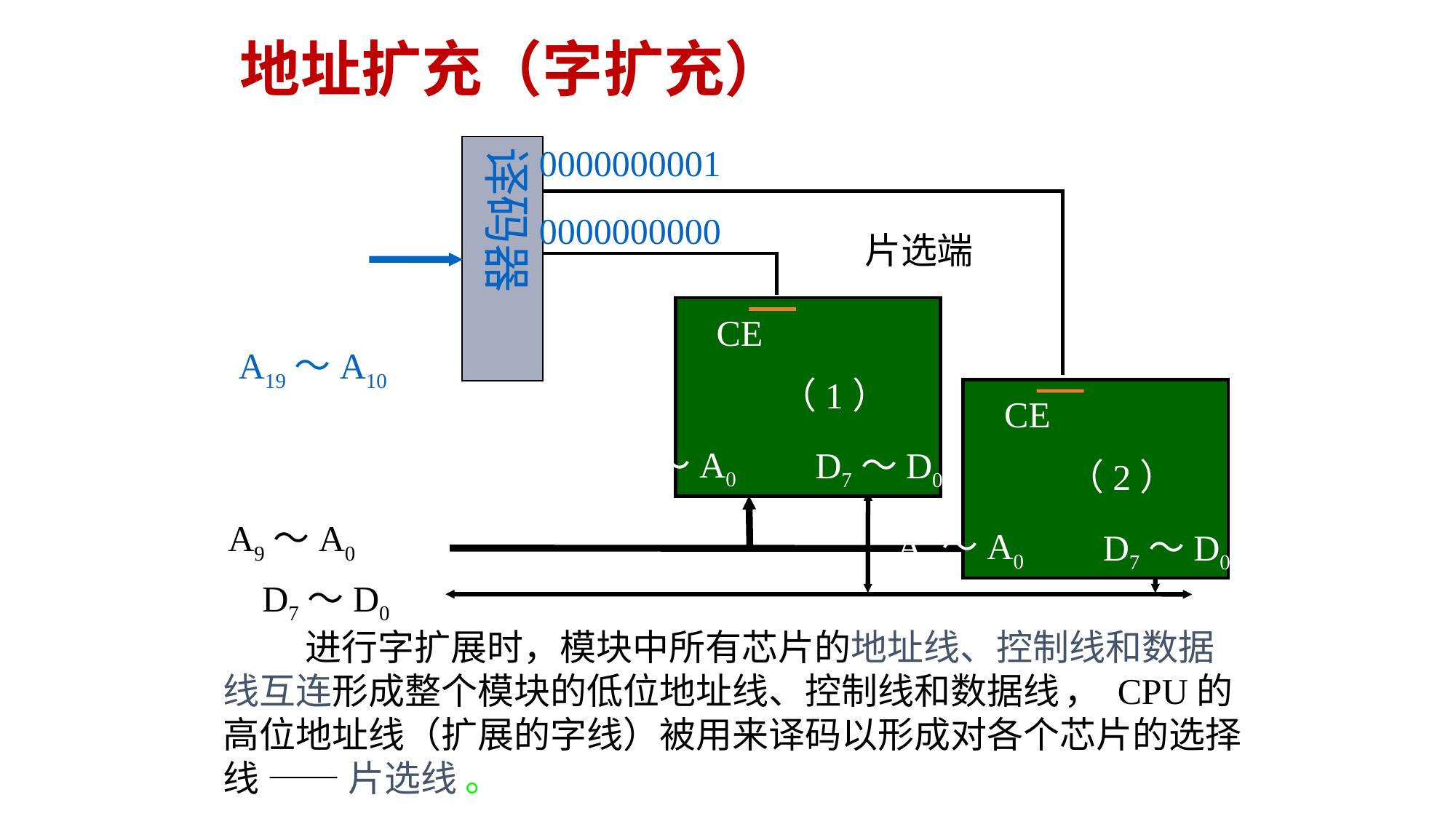

# 地址扩充（字扩充）
译码器
0000000001

0000000000
片选端

CE

（1）
A9～A0
D7～D0
A19～A10

CE

（2）
A9～A0
D7～D0

A9～A0

D7～D0

         进行字扩展时，模块中所有芯片的地址线、控制线和数据线互连形成整个模块的低位地址线、控制线和数据线 ， CPU的高位地址线（扩展的字线）被用来译码以形成对各个芯片的选择线 —— 片选线 。